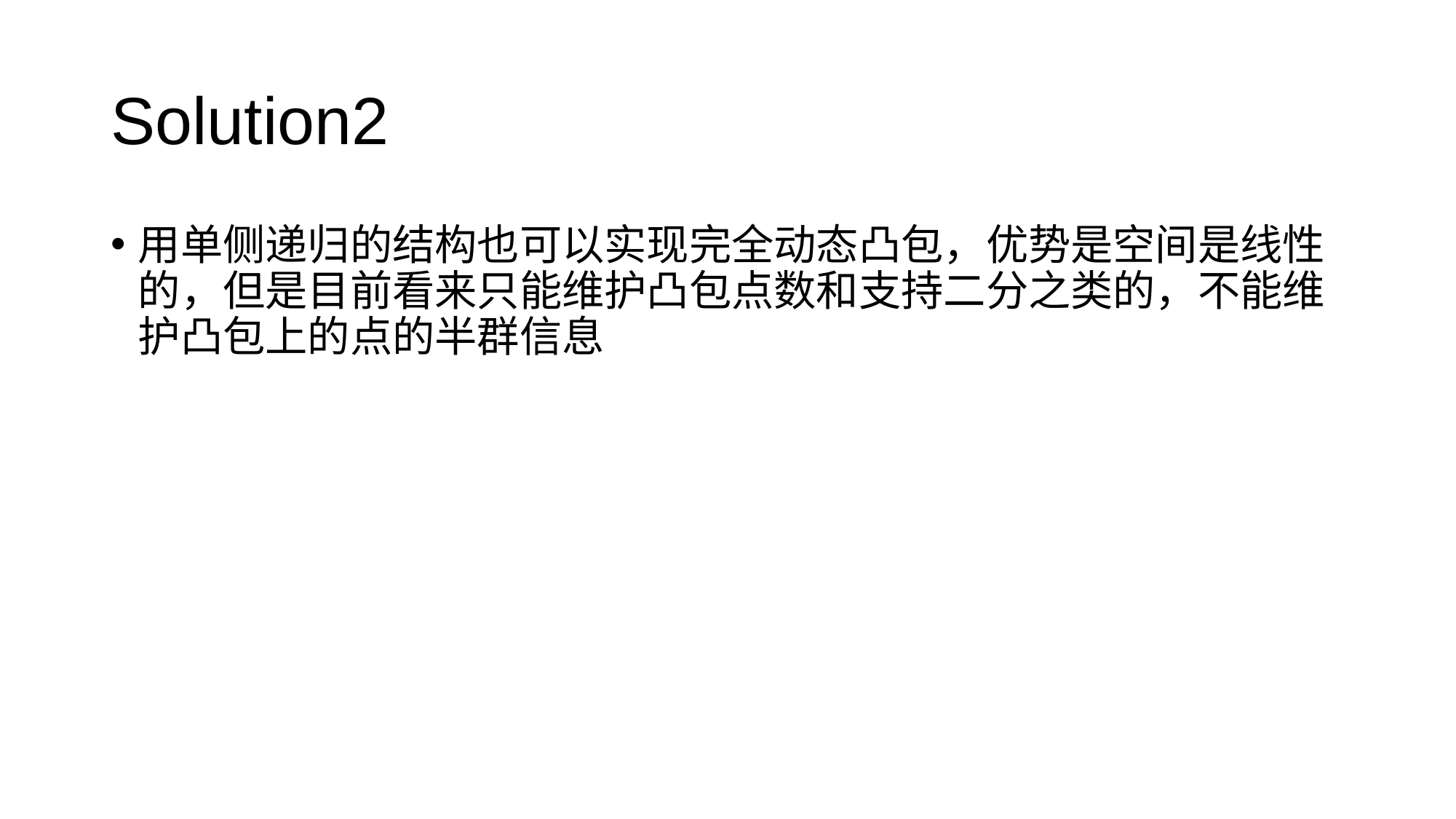

# Solution2
用单侧递归的结构也可以实现完全动态凸包，优势是空间是线性的，但是目前看来只能维护凸包点数和支持二分之类的，不能维护凸包上的点的半群信息